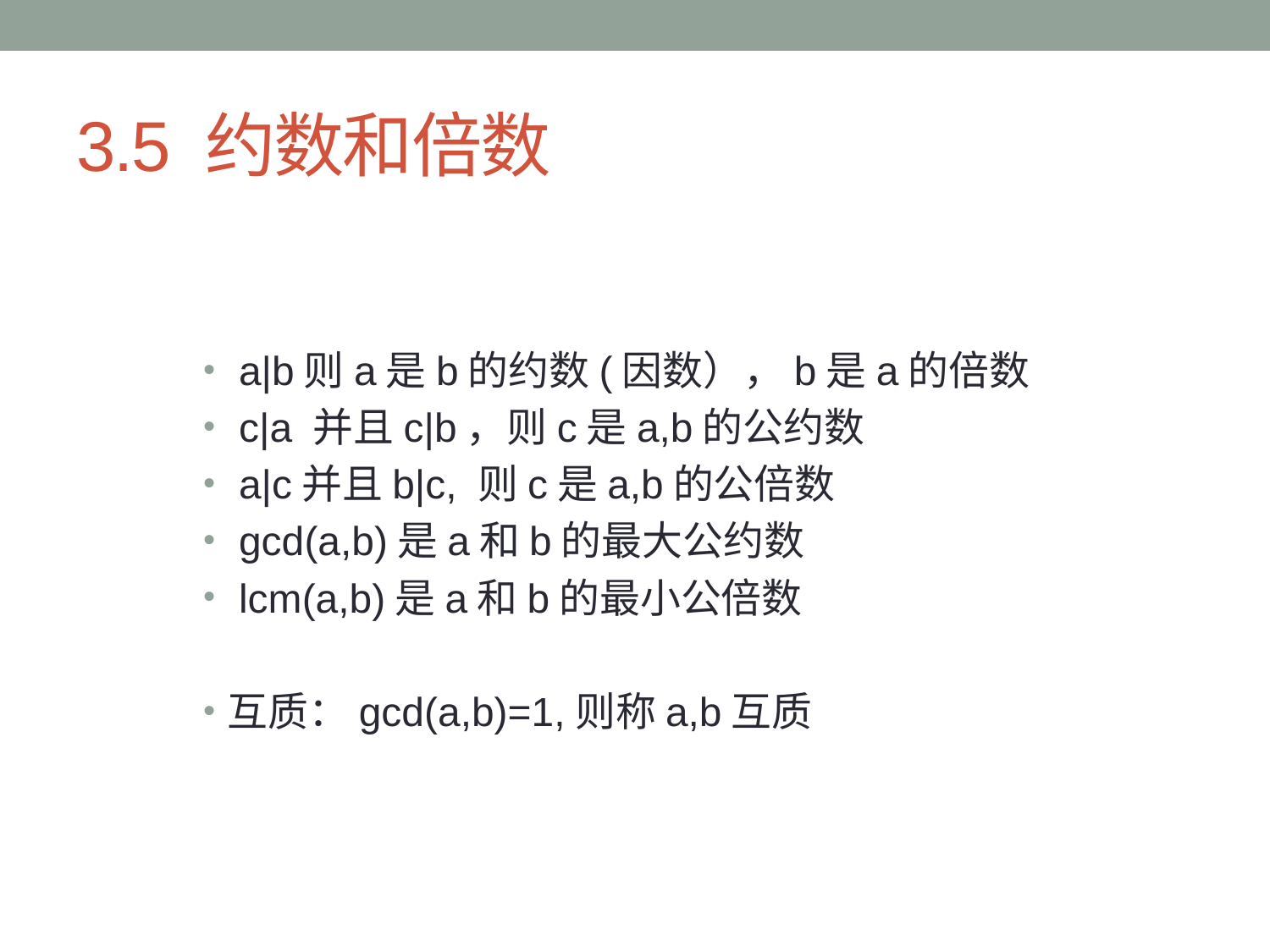

# 3.5 约数和倍数
 a|b则a是b的约数(因数），b是a的倍数
 c|a 并且c|b，则c是a,b的公约数
 a|c并且b|c, 则c是a,b的公倍数
 gcd(a,b)是a和b的最大公约数
 lcm(a,b)是a和b的最小公倍数

互质：gcd(a,b)=1,则称a,b互质